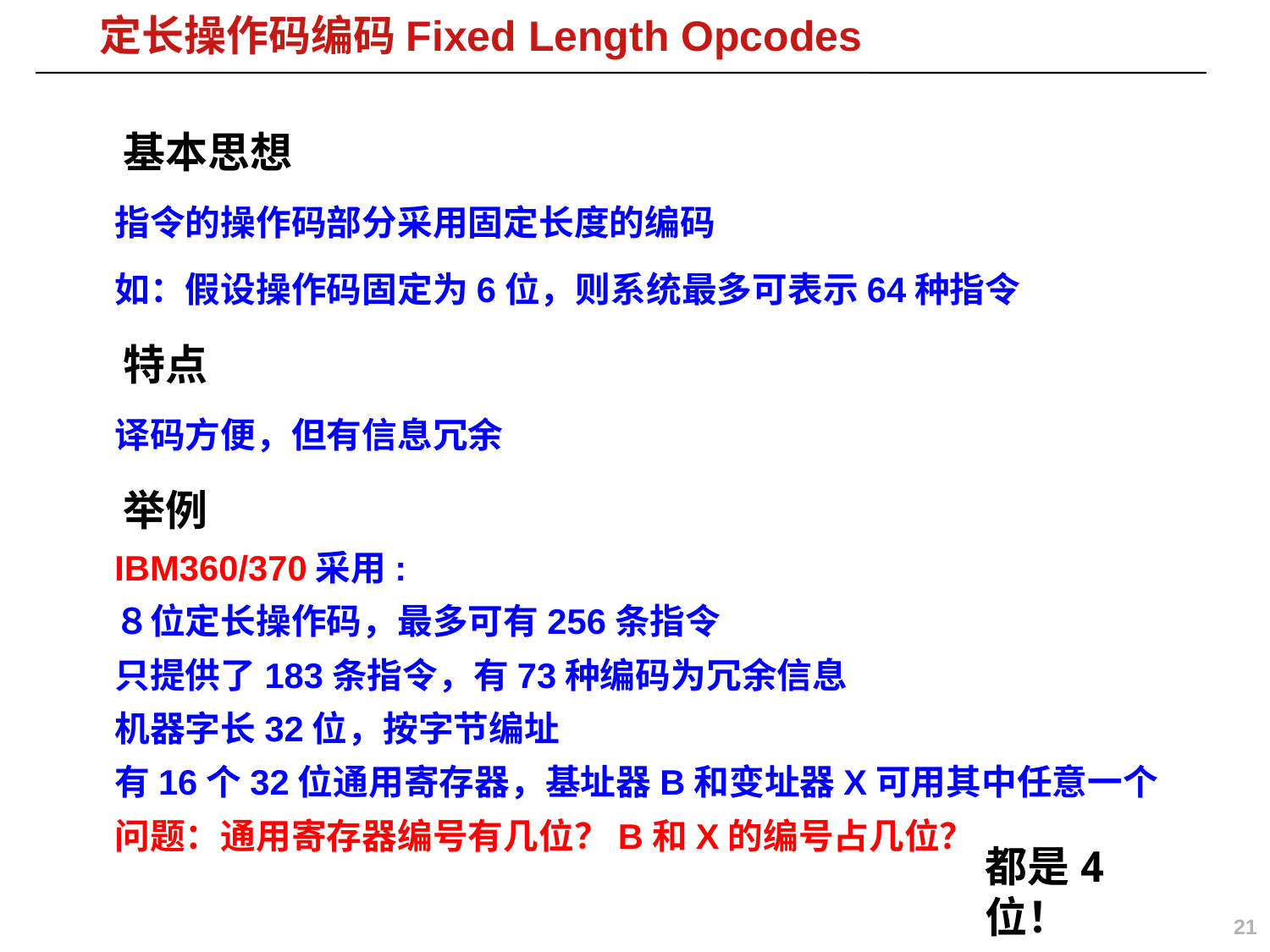

# 定长操作码编码Fixed Length Opcodes
   基本思想
指令的操作码部分采用固定长度的编码
如：假设操作码固定为6位，则系统最多可表示64种指令
   特点
译码方便，但有信息冗余
   举例
IBM360/370采用:
８位定长操作码，最多可有256条指令
只提供了183条指令，有73种编码为冗余信息
机器字长32位，按字节编址
有16个32位通用寄存器，基址器B和变址器X可用其中任意一个
问题：通用寄存器编号有几位？B和X的编号占几位？
都是4位！
21